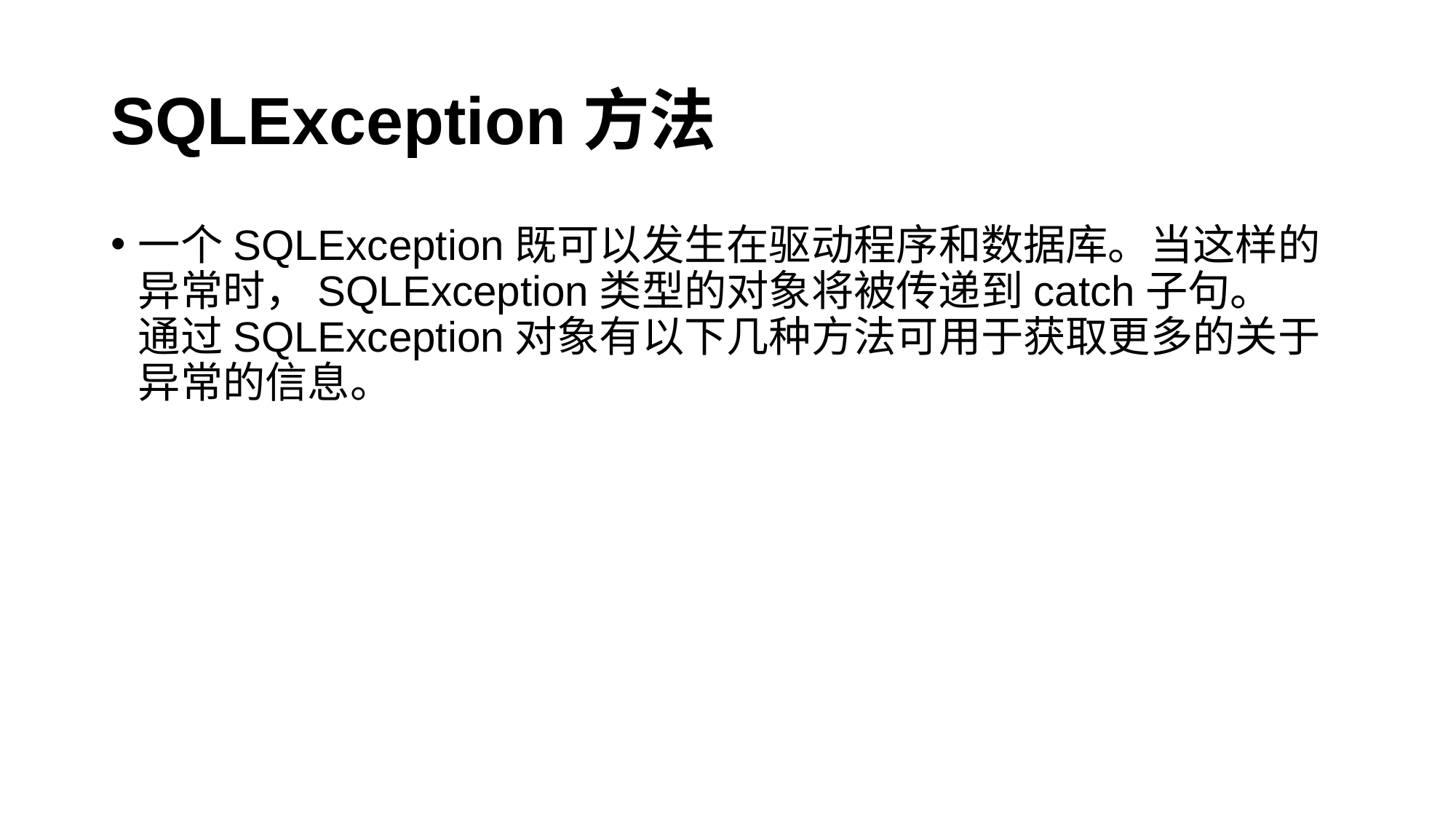

# SQLException方法
一个SQLException既可以发生在驱动程序和数据库。当这样的异常时，SQLException类型的对象将被传递到catch子句。
通过SQLException对象有以下几种方法可用于获取更多的关于异常的信息。